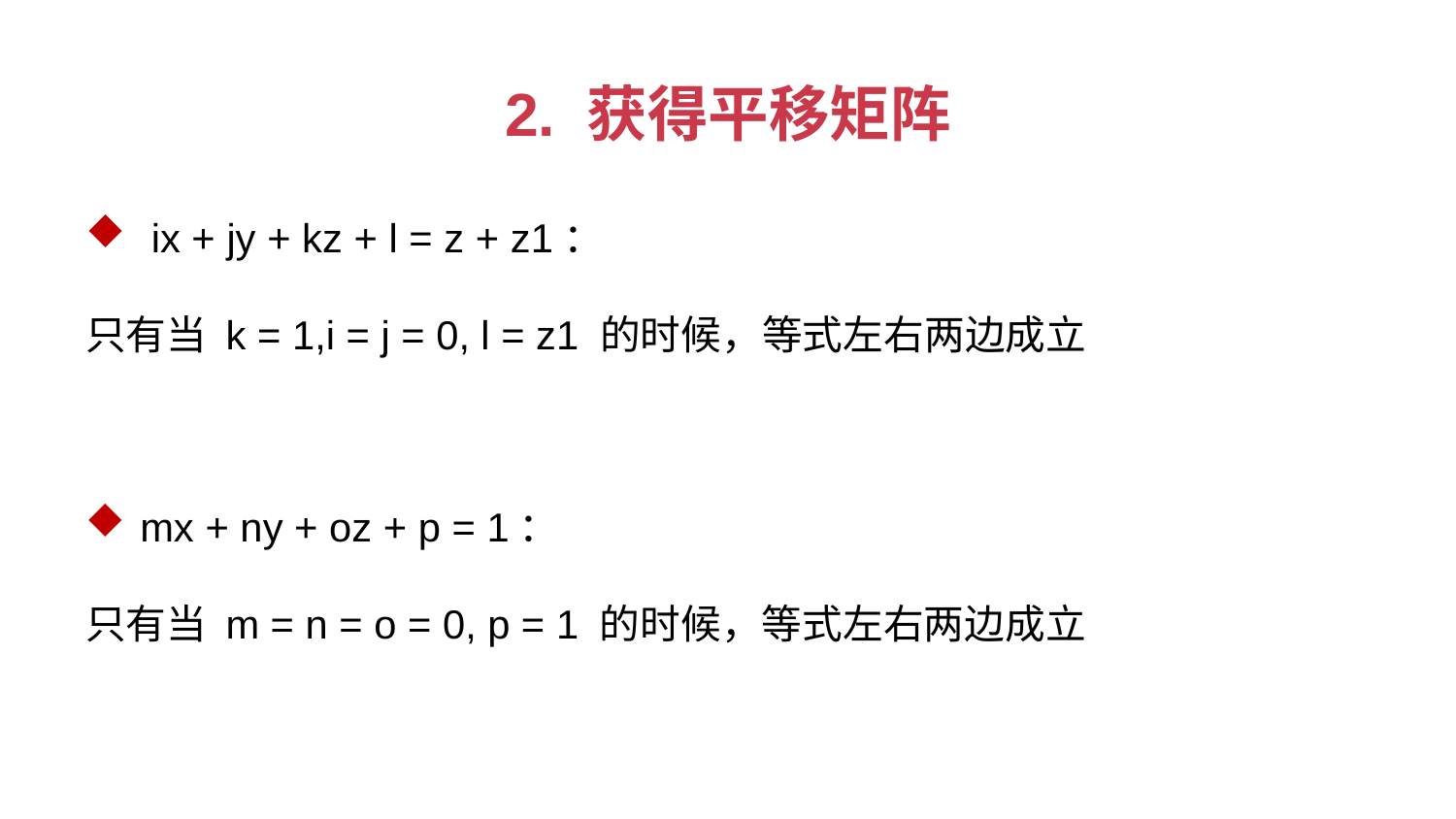

2. 获得平移矩阵
 ix + jy + kz + l = z + z1：
只有当 k = 1,i = j = 0, l = z1 的时候，等式左右两边成⽴
mx + ny + oz + p = 1：
只有当 m = n = o = 0, p = 1 的时候，等式左右两边成⽴